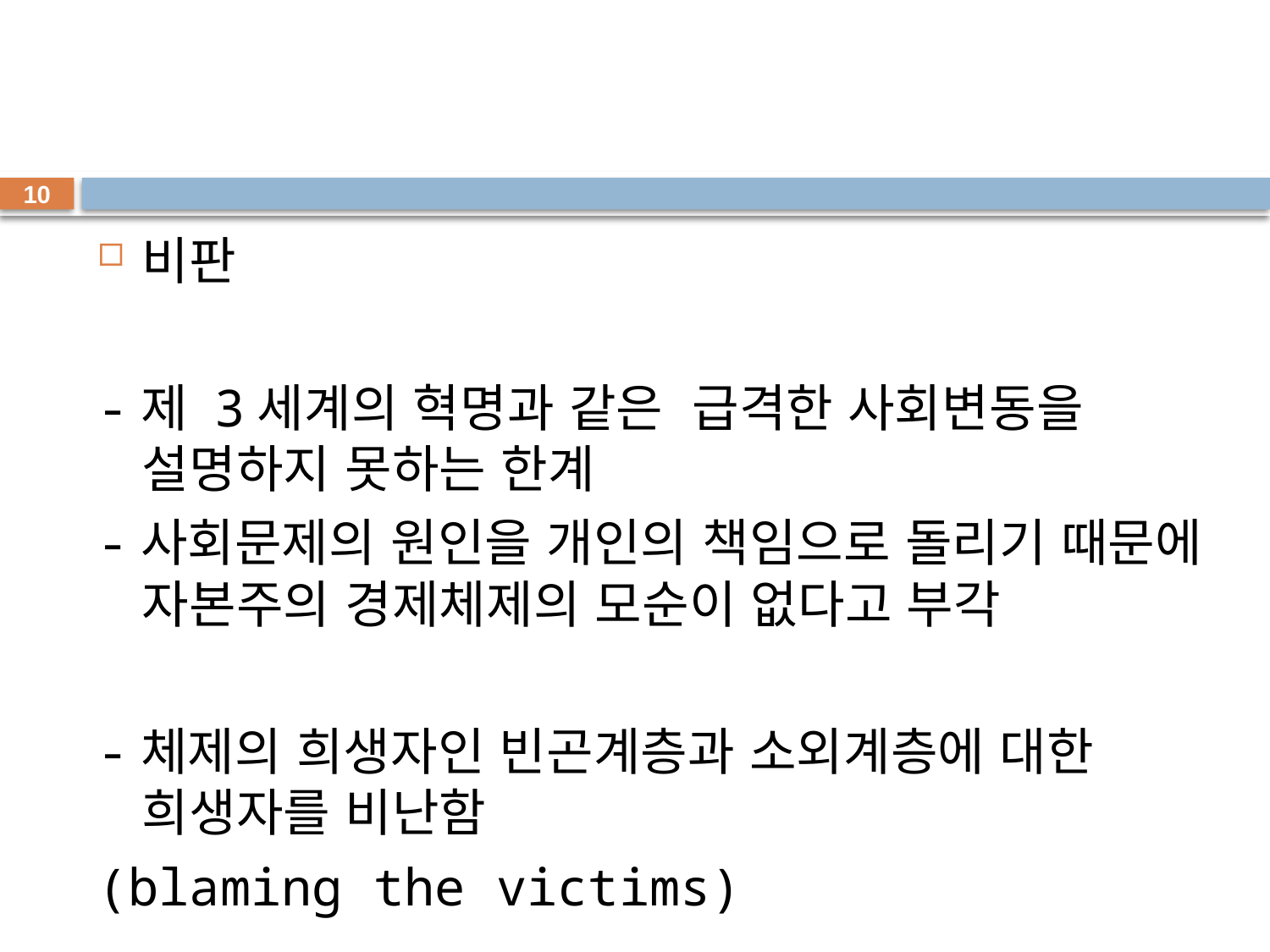

#
10
비판

-제 3세계의 혁명과 같은  급격한 사회변동을 설명하지 못하는 한계
-사회문제의 원인을 개인의 책임으로 돌리기 때문에 자본주의 경제체제의 모순이 없다고 부각

-체제의 희생자인 빈곤계층과 소외계층에 대한 희생자를 비난함
(blaming the victims)